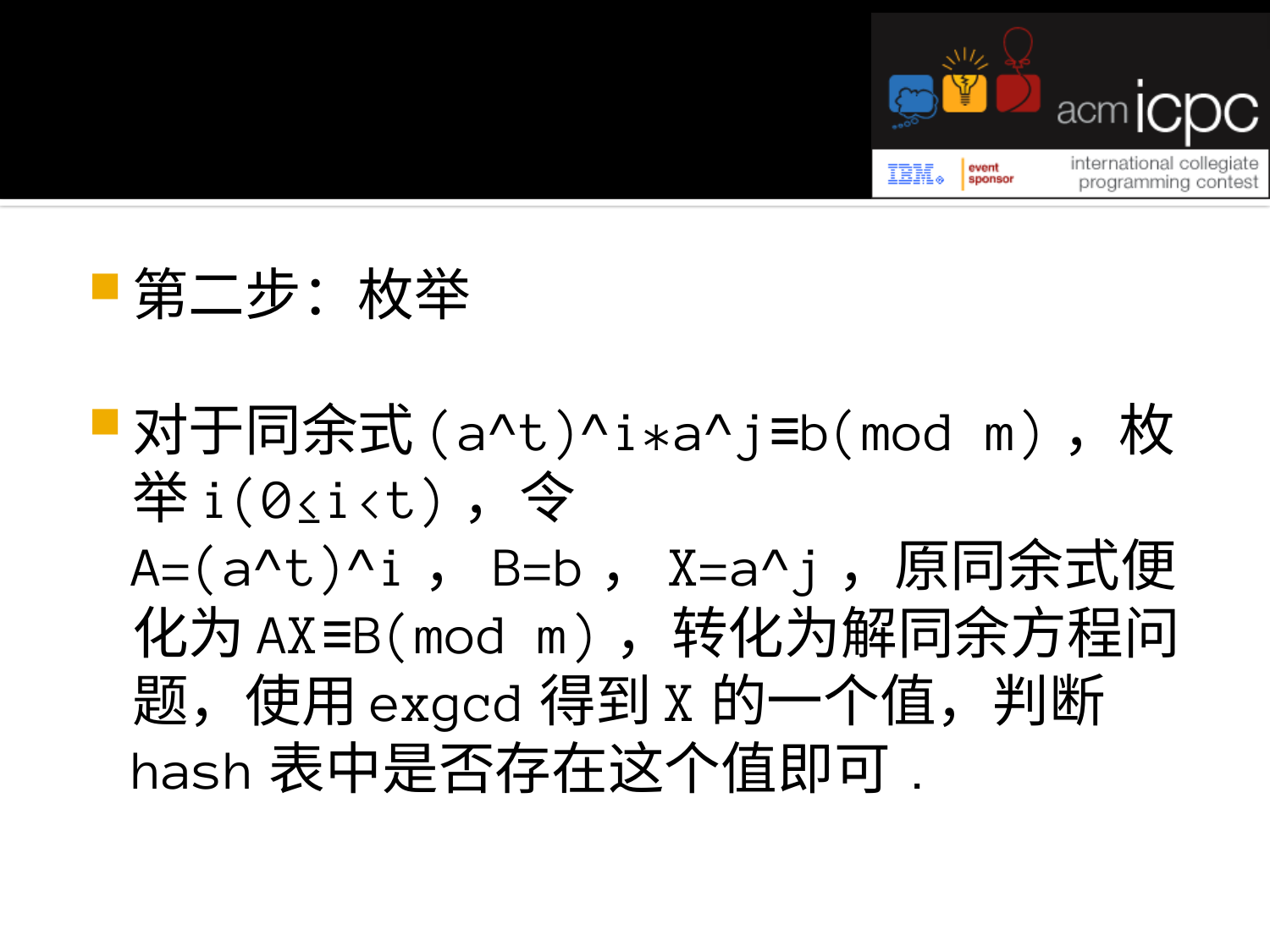

#
第二步：枚举

对于同余式(a^t)^i*a^j≡b(mod m)，枚举i(0≤i<t)，令A=(a^t)^i，B=b，X=a^j，原同余式便化为AX≡B(mod m)，转化为解同余方程问题，使用exgcd得到X的一个值，判断hash表中是否存在这个值即可.